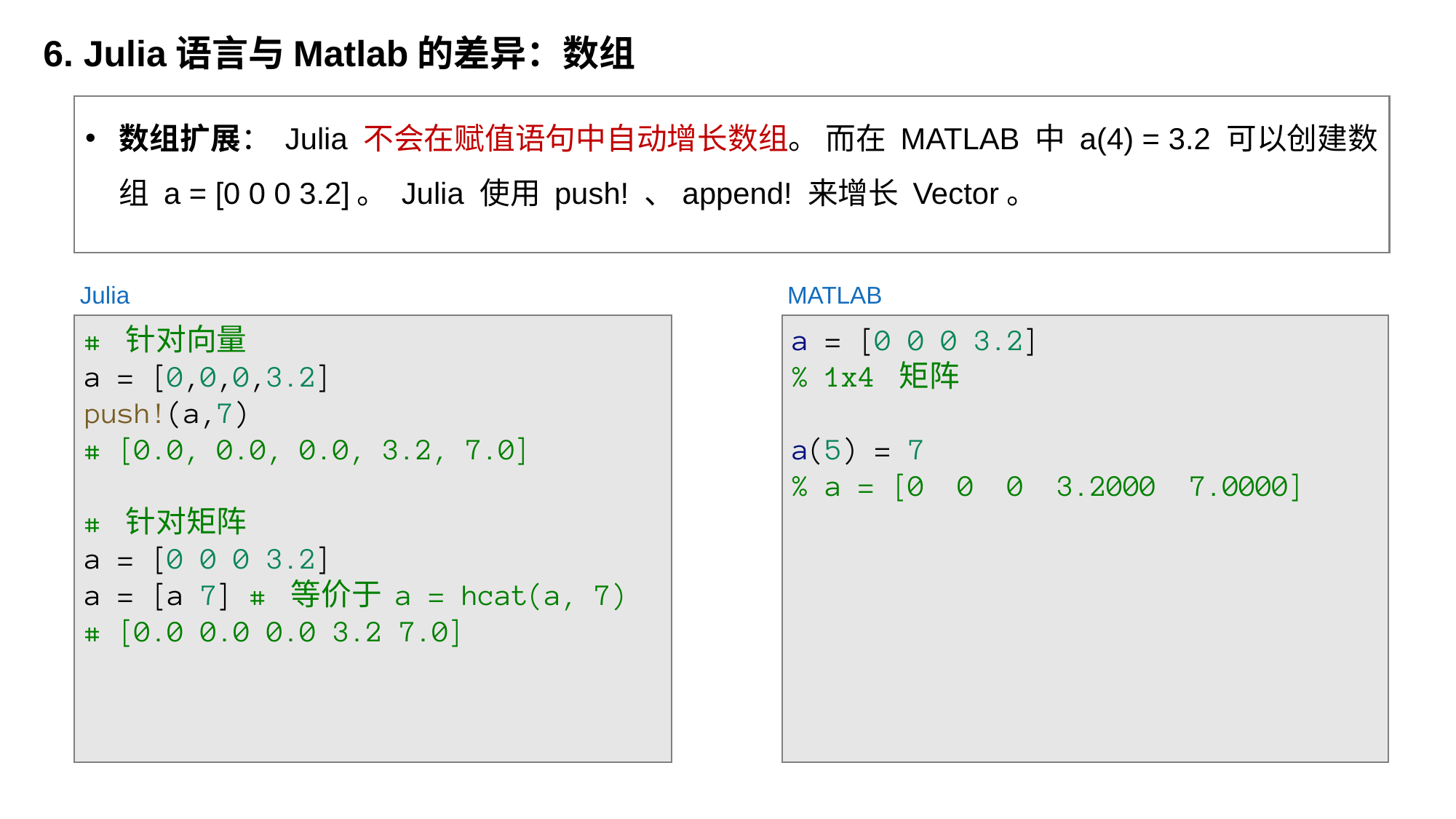

6. Julia语言与Matlab的差异：数组
数组扩展： Julia 不会在赋值语句中自动增长数组。 而在 MATLAB 中 a(4) = 3.2 可以创建数组 a = [0 0 0 3.2]。 Julia 使用 push! 、append! 来增长 Vector。
Julia
MATLAB
# 针对向量
a = [0,0,0,3.2]
push!(a,7)
# [0.0, 0.0, 0.0, 3.2, 7.0]
# 针对矩阵
a = [0 0 0 3.2]
a = [a 7] # 等价于 a = hcat(a, 7)
# [0.0 0.0 0.0 3.2 7.0]
a = [0 0 0 3.2]
% 1x4 矩阵
a(5) = 7
% a = [0  0  0  3.2000  7.0000]